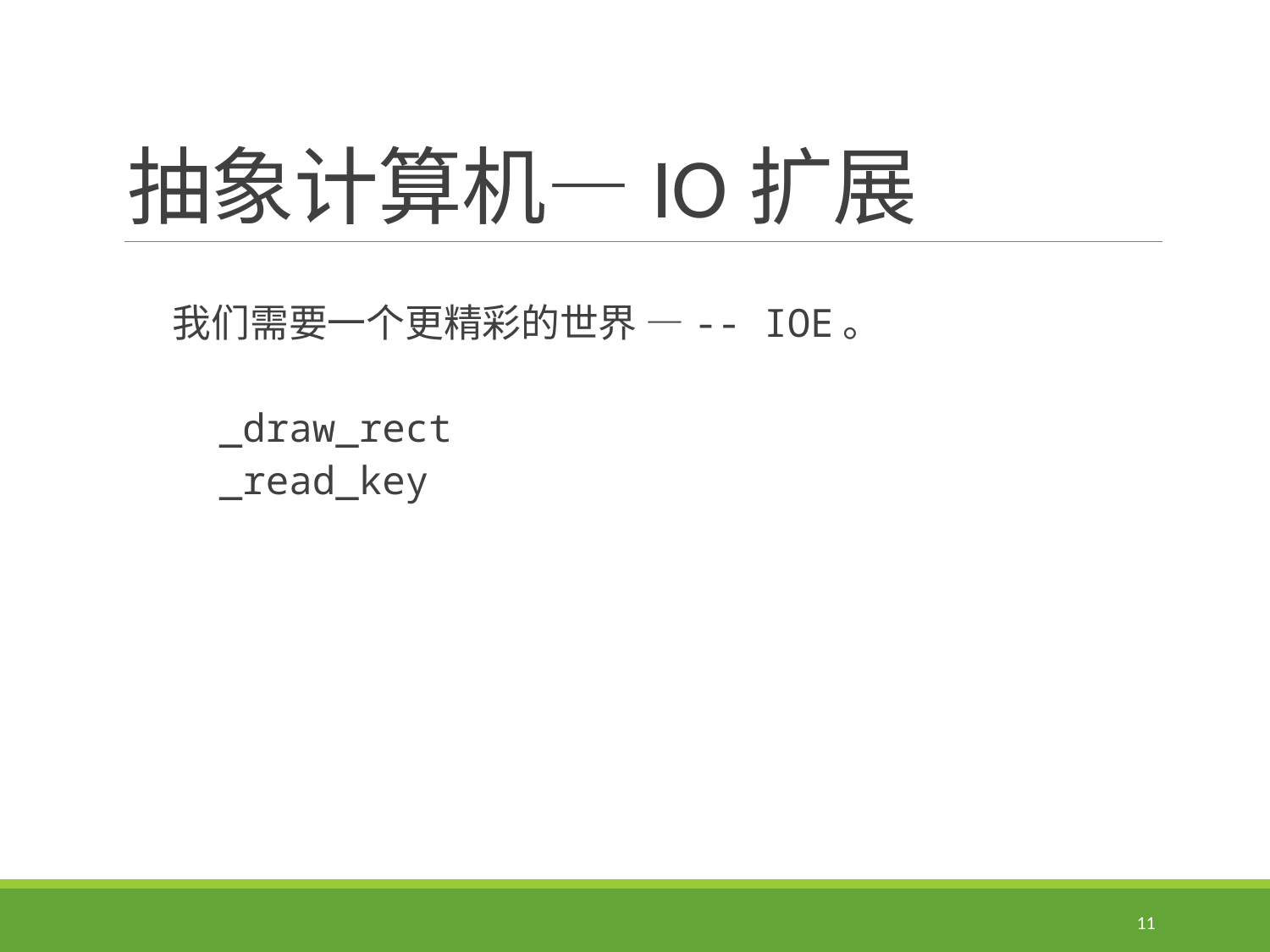

# 抽象计算机—IO扩展

我们需要一个更精彩的世界 —-- IOE。

  _draw_rect
  _read_key
11